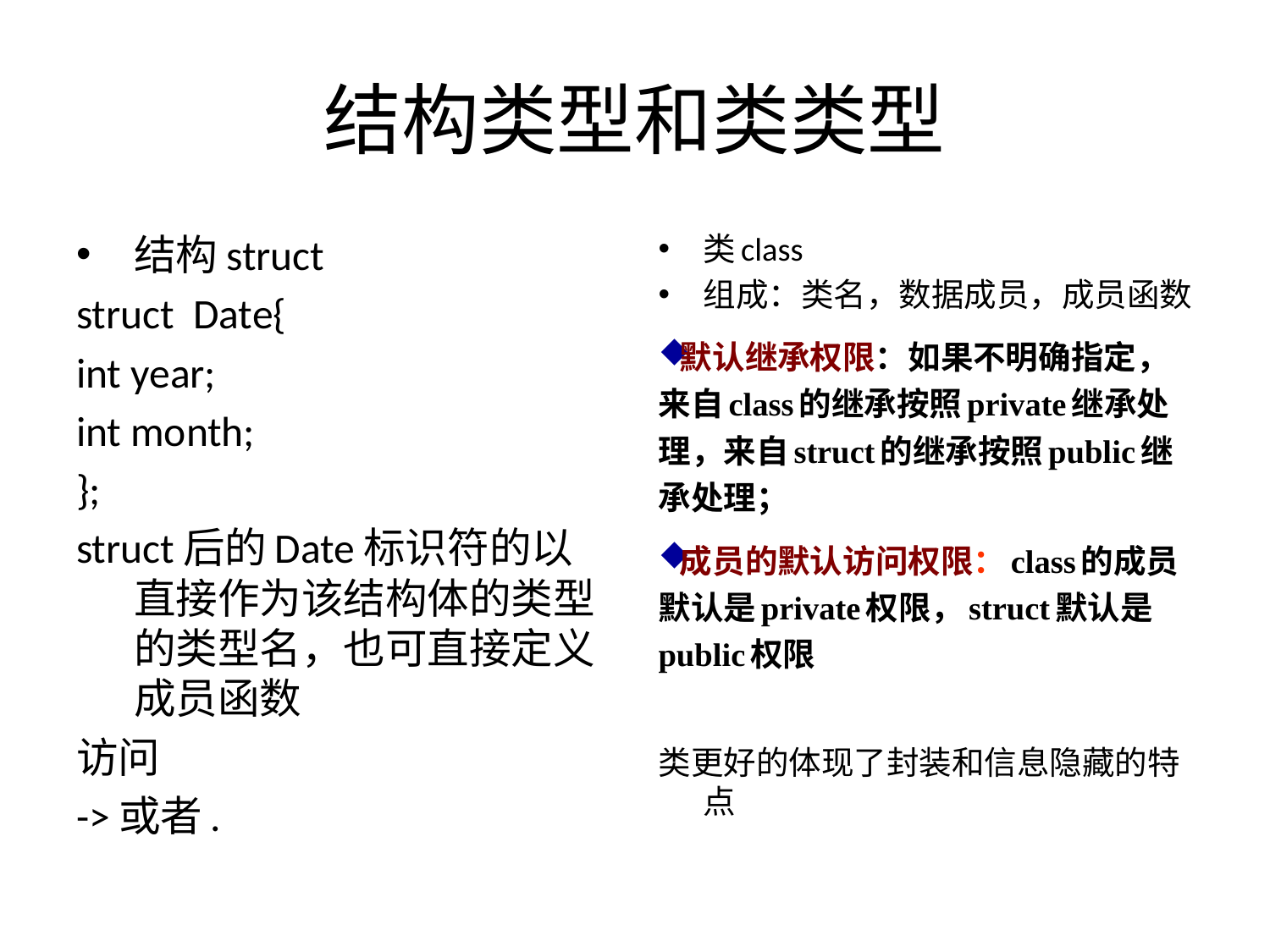

# 结构类型和类类型
结构struct
struct  Date{
int year;
int month;
};
struct后的Date标识符的以直接作为该结构体的类型的类型名，也可直接定义成员函数
访问
->或者.
类class
组成：类名，数据成员，成员函数
默认继承权限：如果不明确指定，来自class的继承按照private继承处理，来自struct的继承按照public继承处理；
成员的默认访问权限：class的成员默认是private权限，struct默认是public权限

类更好的体现了封装和信息隐藏的特点